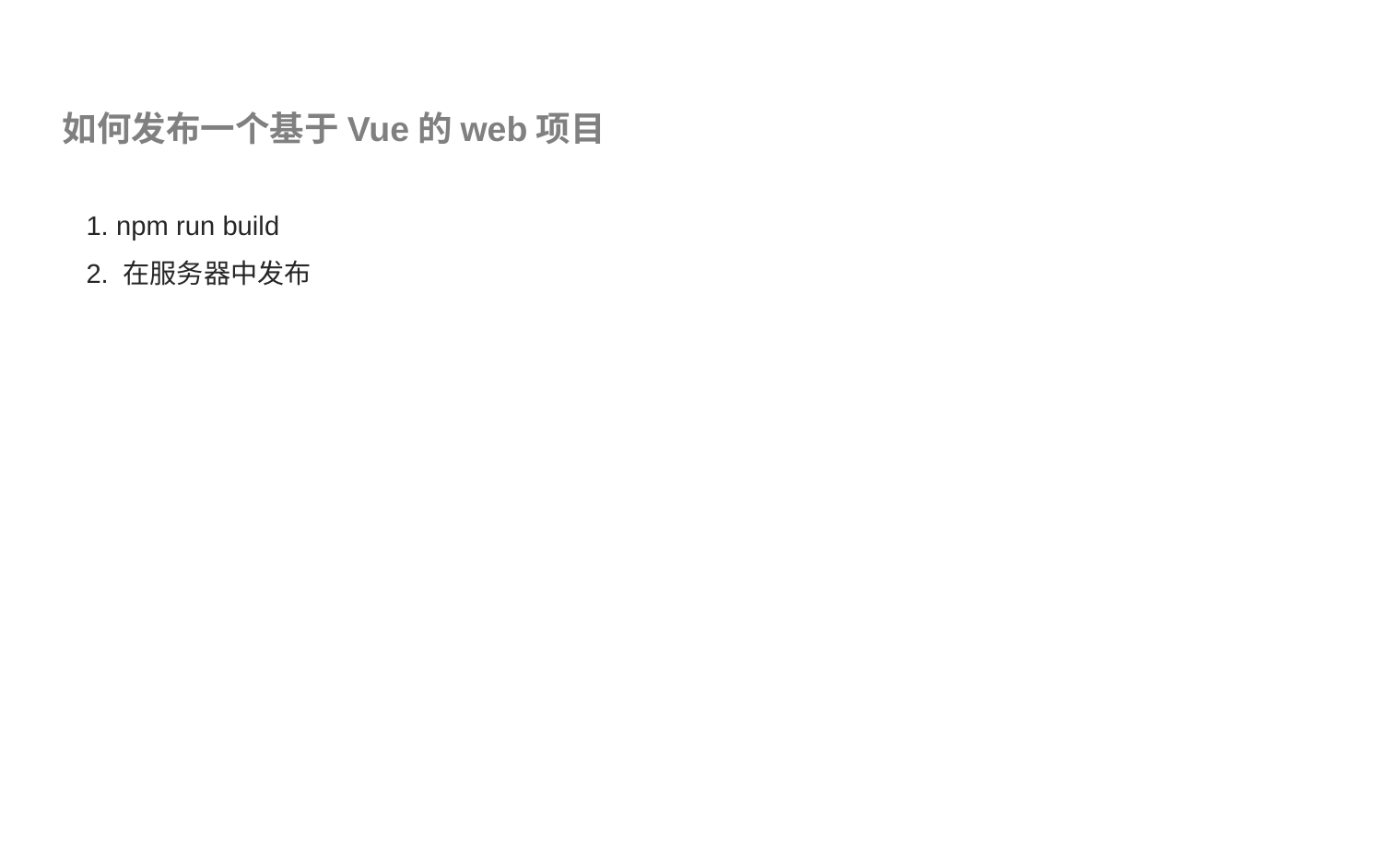

如何发布一个基于Vue的web项目
1. npm run build
2. 在服务器中发布